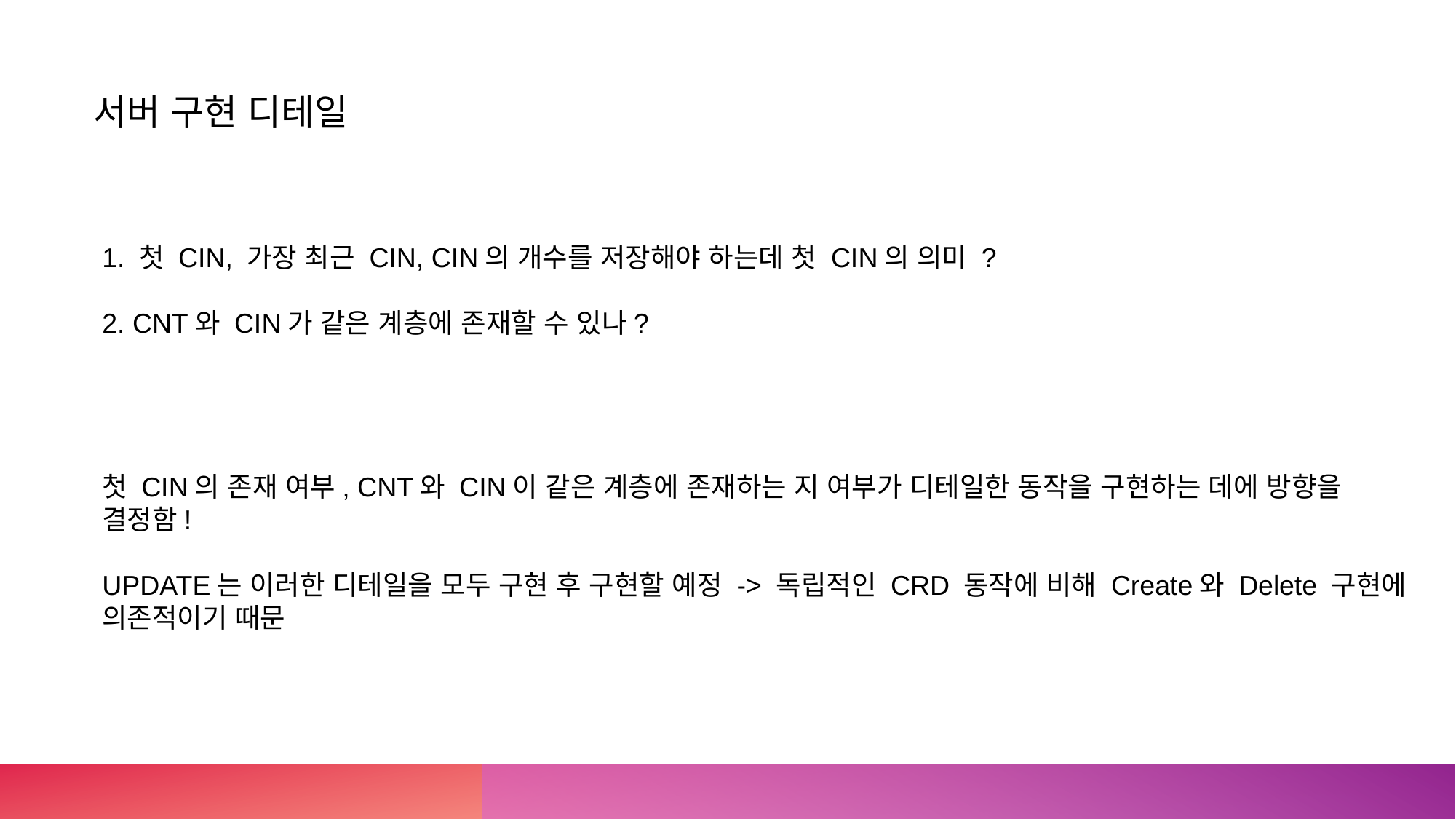

서버 구현 디테일
1. 첫 CIN, 가장 최근 CIN, CIN의 개수를 저장해야 하는데 첫 CIN의 의미 ?

2. CNT와 CIN가 같은 계층에 존재할 수 있나?

첫 CIN의 존재 여부, CNT와 CIN이 같은 계층에 존재하는 지 여부가 디테일한 동작을 구현하는 데에 방향을 결정함!

UPDATE는 이러한 디테일을 모두 구현 후 구현할 예정 -> 독립적인 CRD 동작에 비해 Create와 Delete 구현에
의존적이기 때문